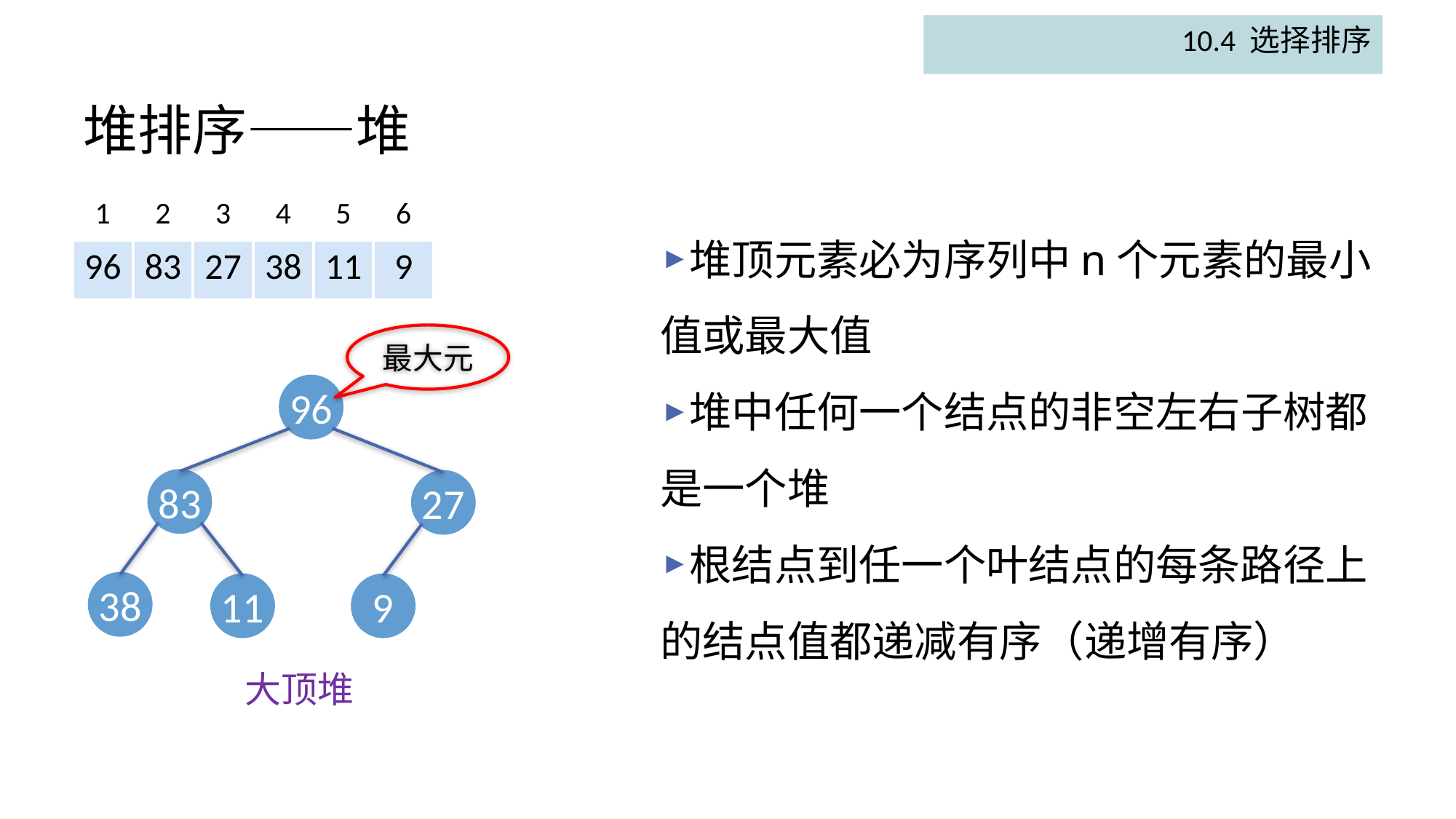

10.4 选择排序
# 堆排序——堆
| 1 | 2 | 3 | 4 | 5 | 6 |
| --- | --- | --- | --- | --- | --- |
| 96 | 83 | 27 | 38 | 11 | 9 |
堆顶元素必为序列中n个元素的最小值或最大值
堆中任何一个结点的非空左右子树都是一个堆
根结点到任一个叶结点的每条路径上的结点值都递减有序（递增有序）

最大元
96
83
27
38
11
9
大顶堆